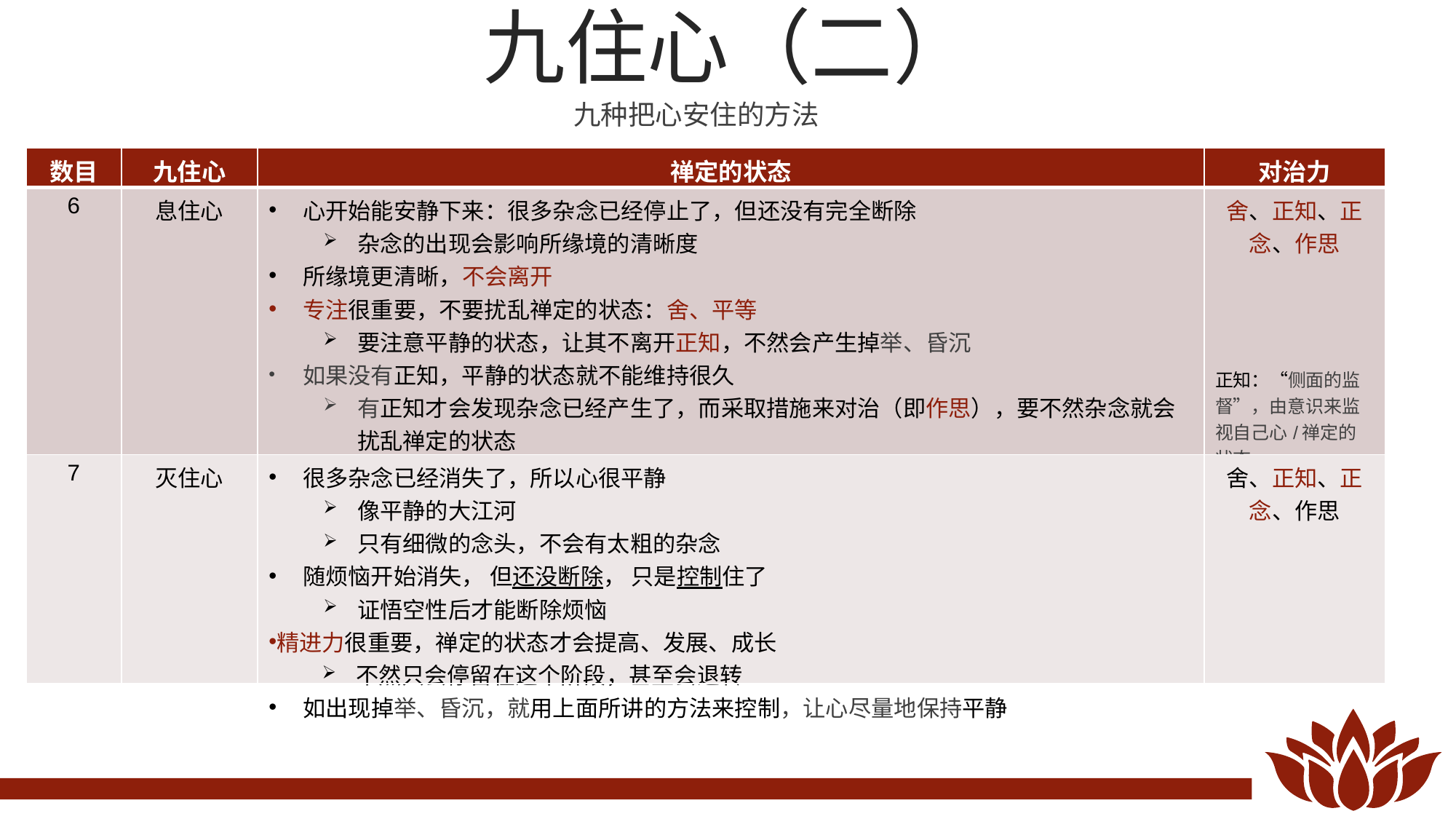

九住心（二）
九种把心安住的方法
| 数目 | 九住心 | 禅定的状态 | 对治力 |
| --- | --- | --- | --- |
| 6 | 息住心 | 心开始能安静下来：很多杂念已经停止了，但还没有完全断除 杂念的出现会影响所缘境的清晰度 所缘境更清晰，不会离开 专注很重要，不要扰乱禅定的状态：舍、平等 要注意平静的状态，让其不离开正知，不然会产生掉举、昏沉 如果没有正知，平静的状态就不能维持很久 有正知才会发现杂念已经产生了，而采取措施来对治（即作思），要不然杂念就会扰乱禅定的状态 以作思来对治掉举、昏沉，恢复禅定的状态后，就要以正念来记住所缘境 | 舍、正知、正念、作思 正知：“侧面的监督”，由意识来监视自己心/禅定的状态 |
| 7 | 灭住心 | 很多杂念已经消失了，所以心很平静 像平静的大江河 只有细微的念头，不会有太粗的杂念 随烦恼开始消失， 但还没断除， 只是控制住了 证悟空性后才能断除烦恼 精进力很重要，禅定的状态才会提高、发展、成长 不然只会停留在这个阶段，甚至会退转 如出现掉举、昏沉，就用上面所讲的方法来控制，让心尽量地保持平静 | 舍、正知、正念、作思 |